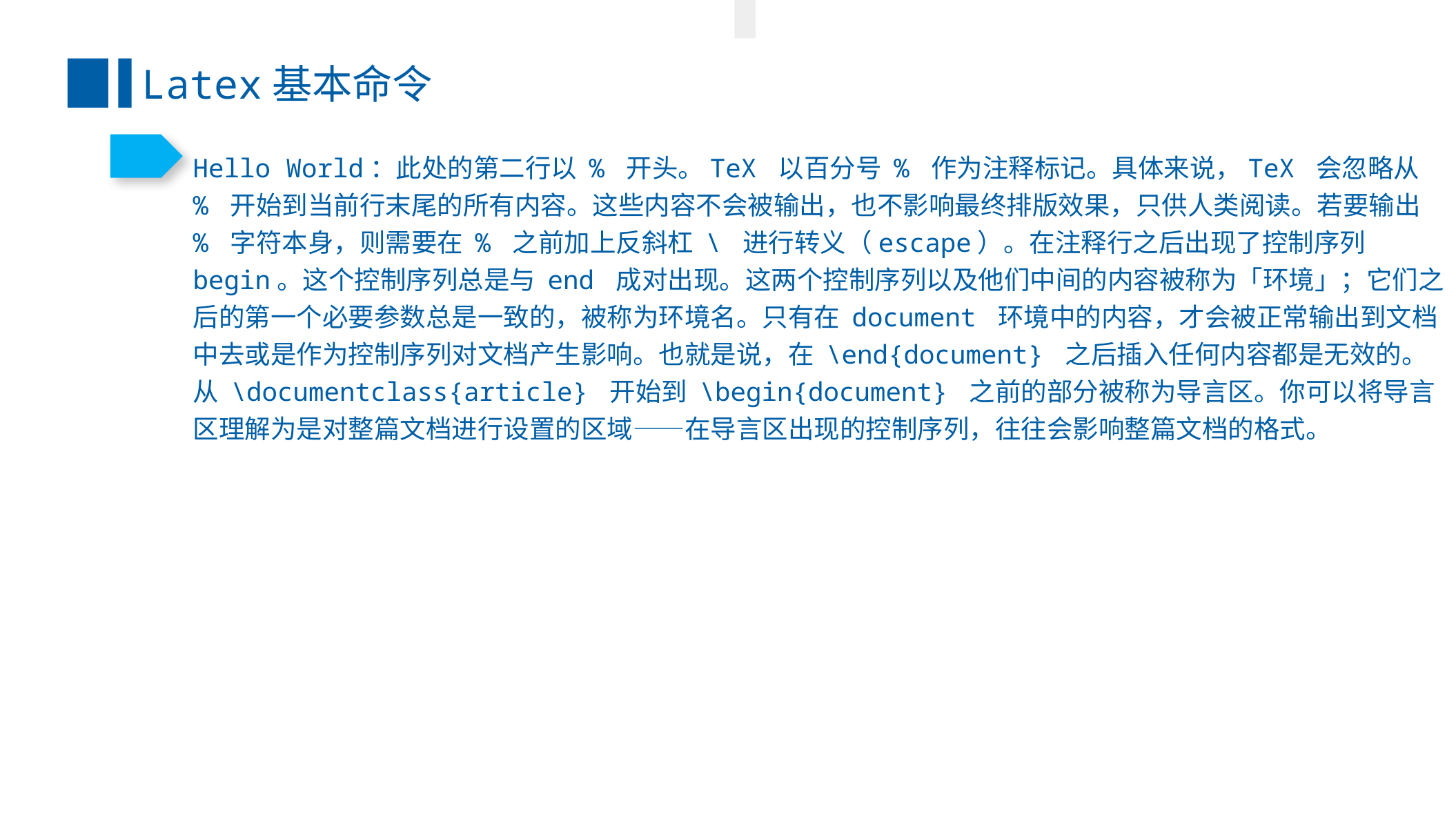

Latex基本命令

Hello World：此处的第二行以 % 开头。TeX 以百分号 % 作为注释标记。具体来说，TeX 会忽略从 % 开始到当前行末尾的所有内容。这些内容不会被输出，也不影响最终排版效果，只供人类阅读。若要输出 % 字符本身，则需要在 % 之前加上反斜杠 \ 进行转义（escape）。在注释行之后出现了控制序列 begin。这个控制序列总是与 end 成对出现。这两个控制序列以及他们中间的内容被称为「环境」；它们之后的第一个必要参数总是一致的，被称为环境名。只有在 document 环境中的内容，才会被正常输出到文档中去或是作为控制序列对文档产生影响。也就是说，在 \end{document} 之后插入任何内容都是无效的。从 \documentclass{article} 开始到 \begin{document} 之前的部分被称为导言区。你可以将导言区理解为是对整篇文档进行设置的区域——在导言区出现的控制序列，往往会影响整篇文档的格式。